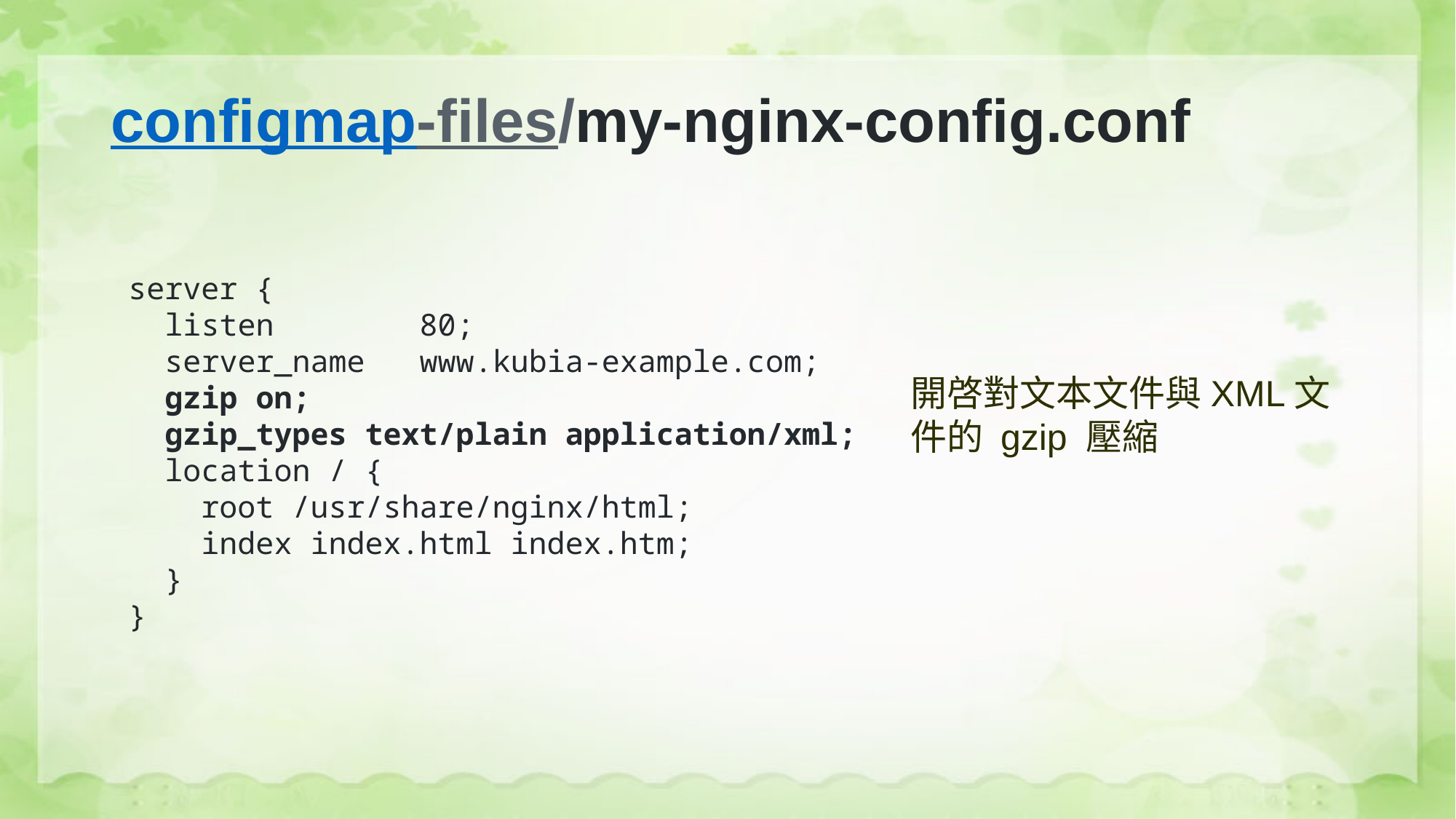

# configmap-files/my-nginx-config.conf
server {
  listen        80;
  server_name   www.kubia-example.com;
  gzip on;
  gzip_types text/plain application/xml;
  location / {
    root /usr/share/nginx/html;
    index index.html index.htm;
  }
}
開啓對文本文件與XML文件的 gzip 壓縮